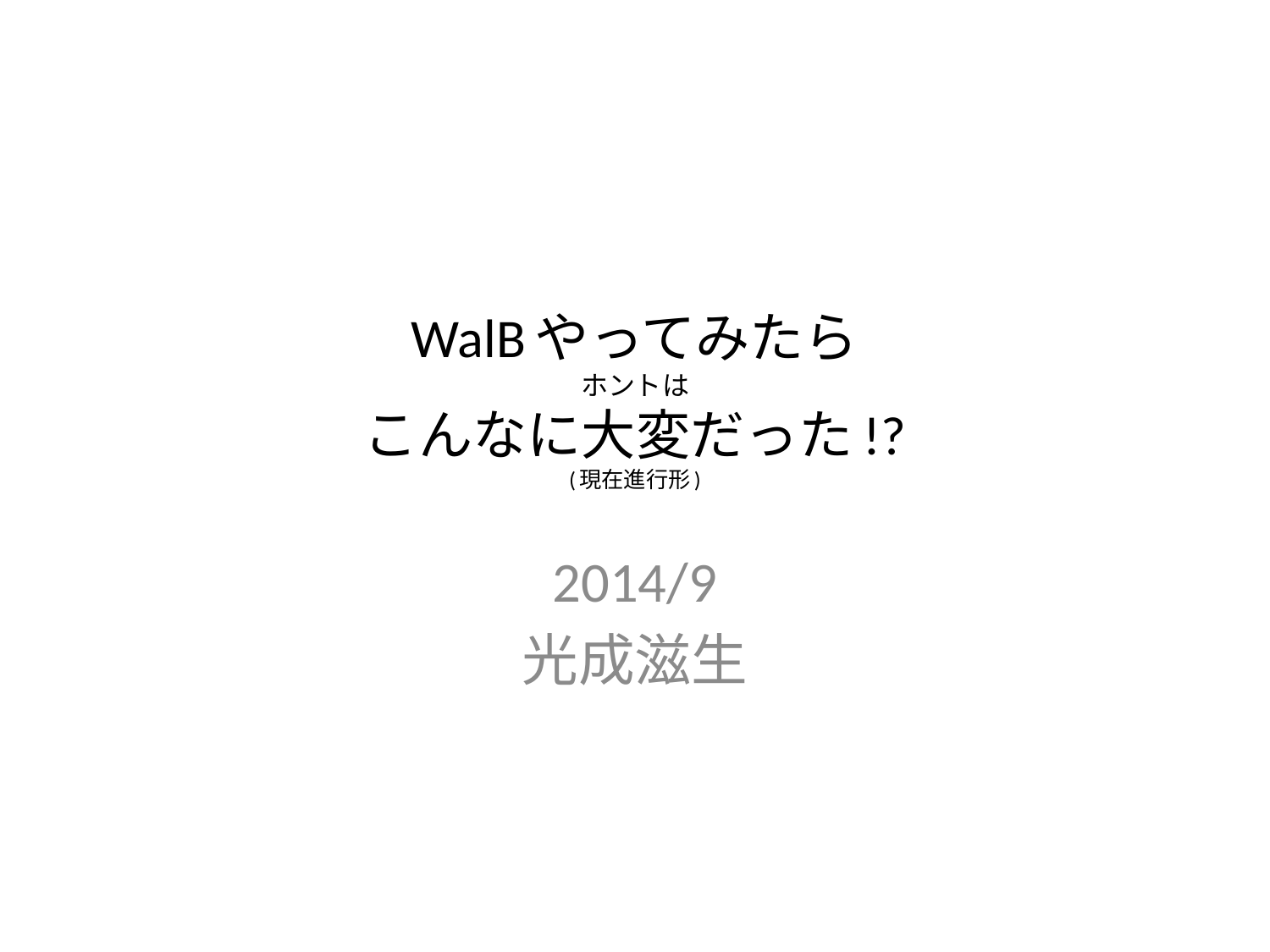

# WalBやってみたら ホントは こんなに大変だった!? (現在進行形)
2014/9
光成滋生